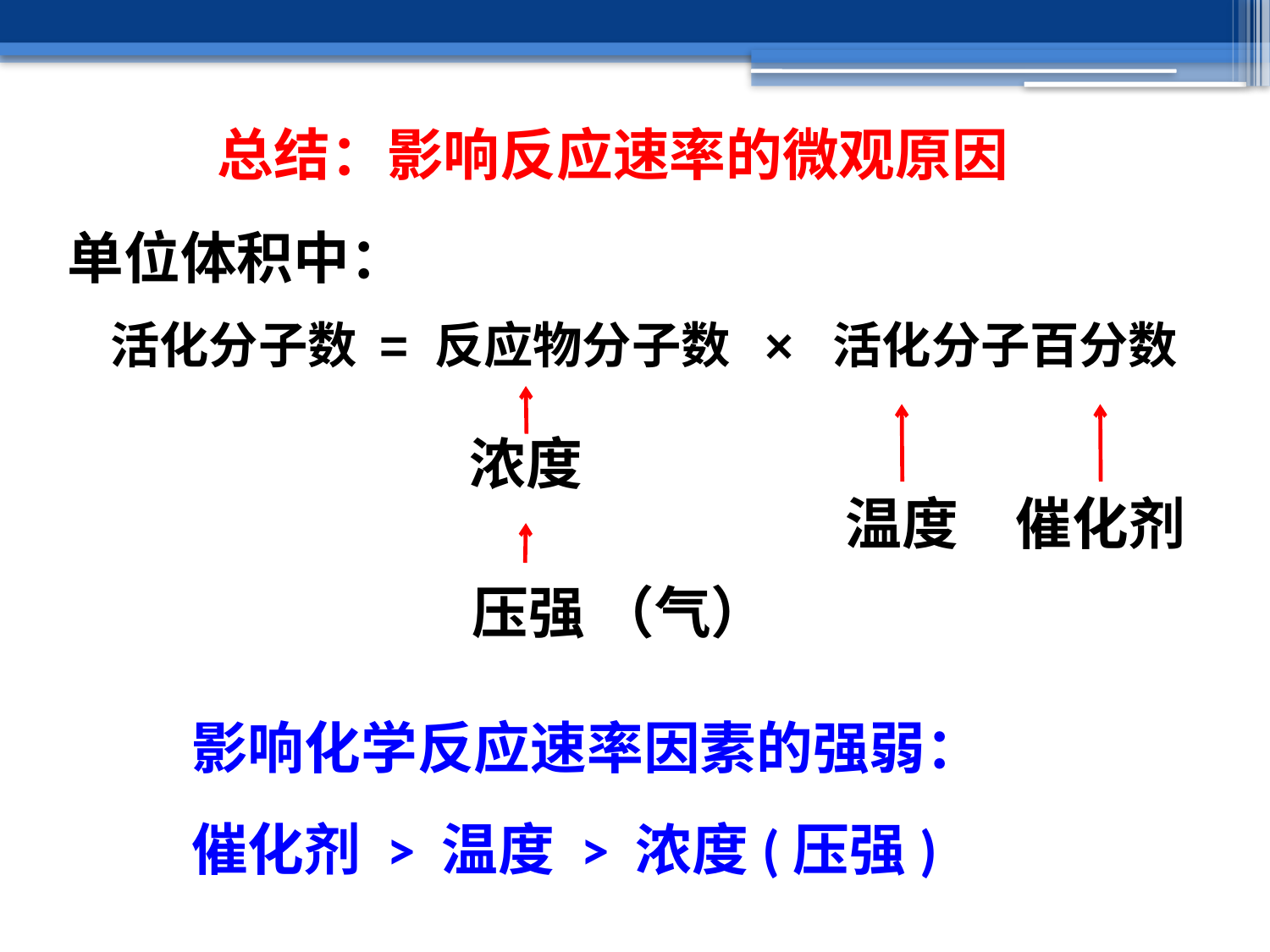

总结：影响反应速率的微观原因
单位体积中：
活化分子数 = 反应物分子数  ×  活化分子百分数
浓度
温度
催化剂
压强 （气）
影响化学反应速率因素的强弱：
催化剂 > 温度 > 浓度(压强)